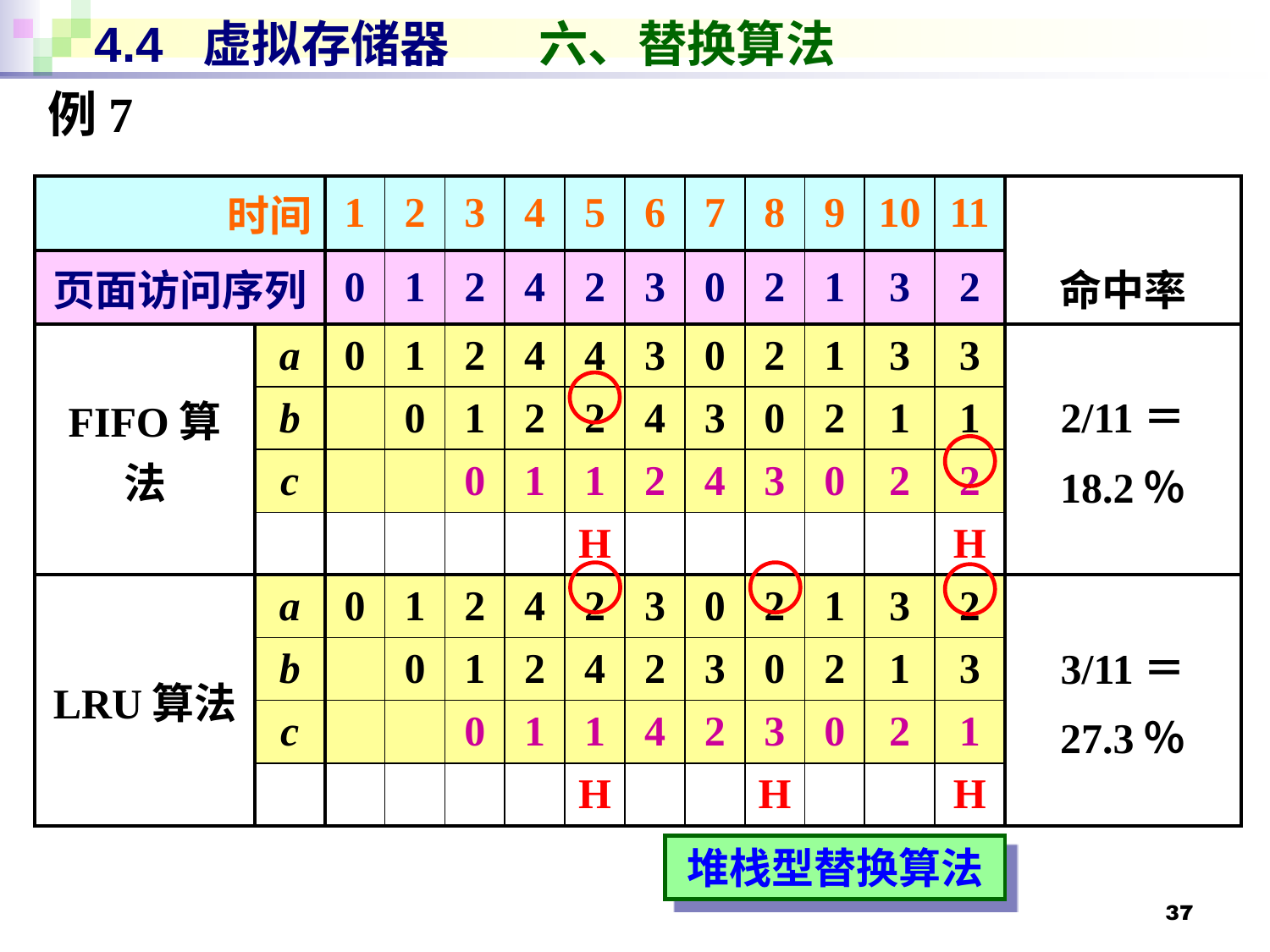

# 4.4  虚拟存储器        六、替换算法
例7
| 时间 |  | 1 | 2 | 3 | 4 | 5 | 6 | 7 | 8 | 9 | 10 | 11 |  |
| --- | --- | --- | --- | --- | --- | --- | --- | --- | --- | --- | --- | --- | --- |
| 页面访问序列 |  | 0 | 1 | 2 | 4 | 2 | 3 | 0 | 2 | 1 | 3 | 2 | 命中率 |
| FIFO算法 | a | 0 | 1 | 2 | 4 | 4 | 3 | 0 | 2 | 1 | 3 | 3 | 2/11＝ 18.2％ |
|  | b |  | 0 | 1 | 2 | 2 | 4 | 3 | 0 | 2 | 1 | 1 |  |
|  | c |  |  | 0 | 1 | 1 | 2 | 4 | 3 | 0 | 2 | 2 |  |
|  |  |  |  |  |  | H |  |  |  |  |  | H |  |
| LRU算法 | a | 0 | 1 | 2 | 4 | 2 | 3 | 0 | 2 | 1 | 3 | 2 | 3/11＝ 27.3％ |
|  | b |  | 0 | 1 | 2 | 4 | 2 | 3 | 0 | 2 | 1 | 3 |  |
|  | c |  |  | 0 | 1 | 1 | 4 | 2 | 3 | 0 | 2 | 1 |  |
|  |  |  |  |  |  | H |  |  | H |  |  | H |  |

堆栈型替换算法
37